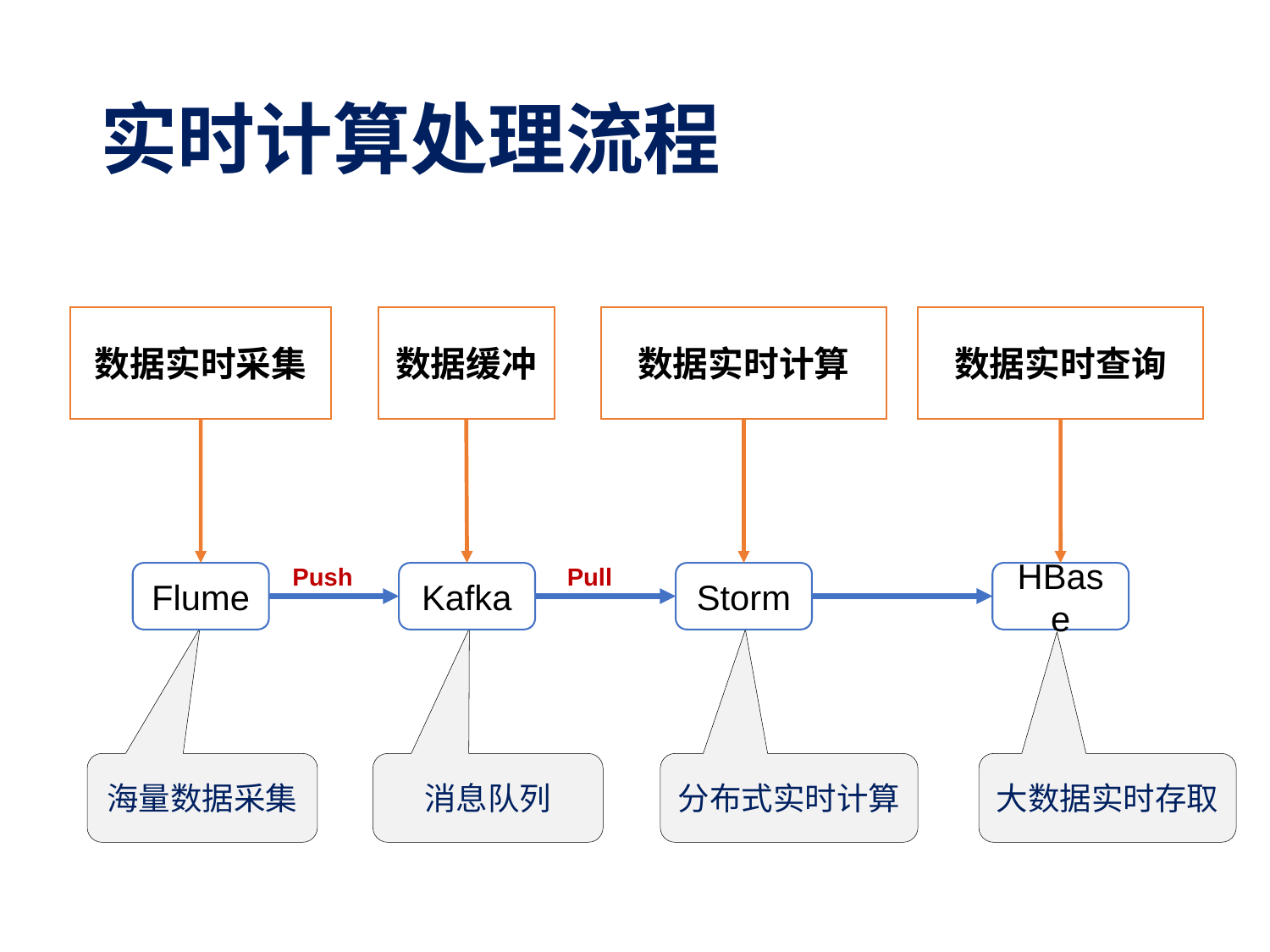

# 实时计算处理流程
数据实时采集
数据缓冲
数据实时计算
数据实时查询
Pull
Push
Flume
Kafka
Storm
HBase
海量数据采集
消息队列
分布式实时计算
大数据实时存取